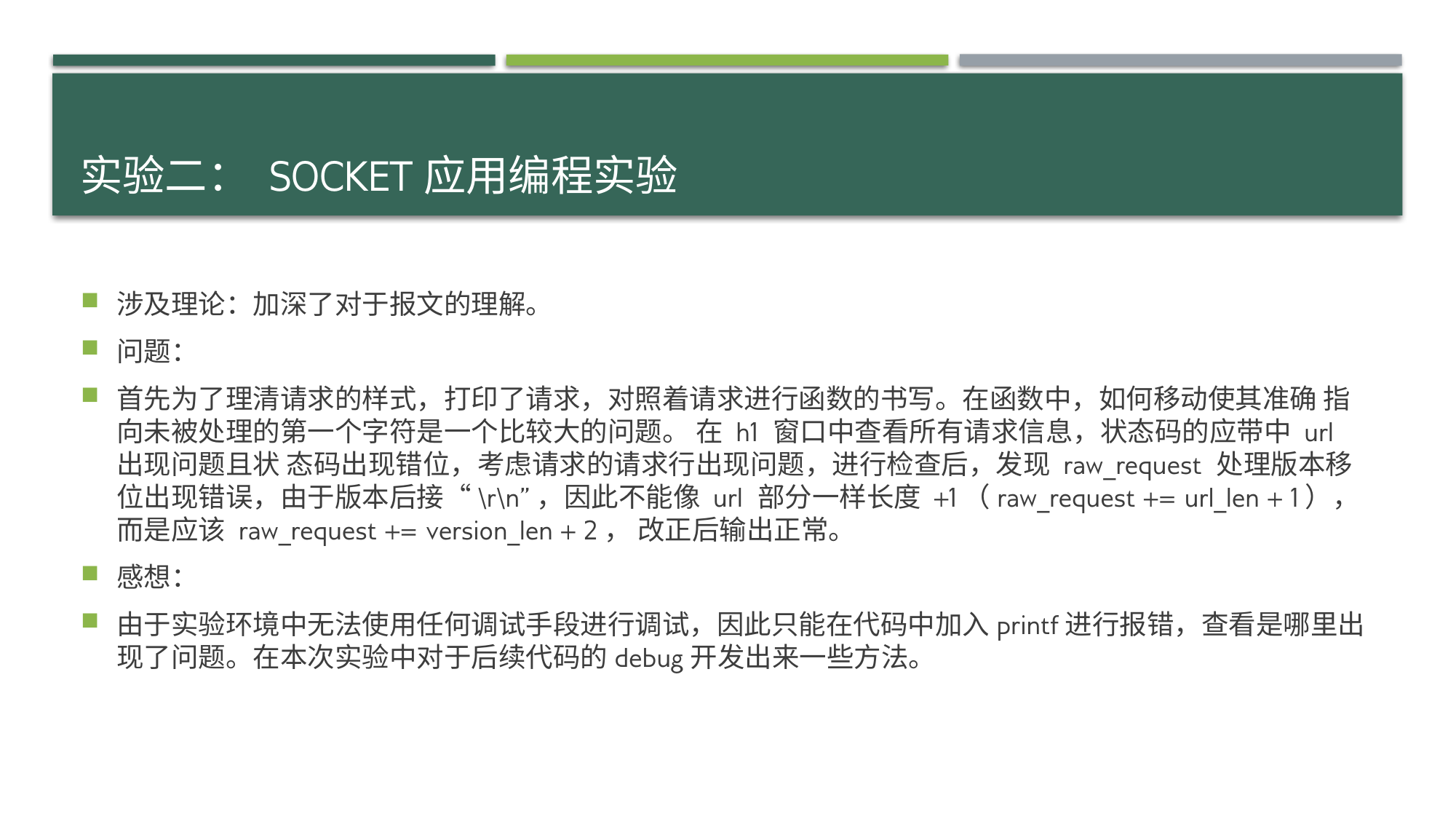

# 实验二： socket应用编程实验
涉及理论：加深了对于报文的理解。
问题：
首先为了理清请求的样式，打印了请求，对照着请求进行函数的书写。在函数中，如何移动使其准确 指向未被处理的第一个字符是一个比较大的问题。 在 h1 窗口中查看所有请求信息，状态码的应带中 url 出现问题且状 态码出现错位，考虑请求的请求行出现问题，进行检查后，发现 raw_request 处理版本移位出现错误，由于版本后接“\r\n”，因此不能像 url 部分一样长度 +1（raw_request += url_len + 1），而是应该 raw_request += version_len + 2， 改正后输出正常。
感想：
由于实验环境中无法使用任何调试手段进行调试，因此只能在代码中加入printf进行报错，查看是哪里出现了问题。在本次实验中对于后续代码的debug开发出来一些方法。